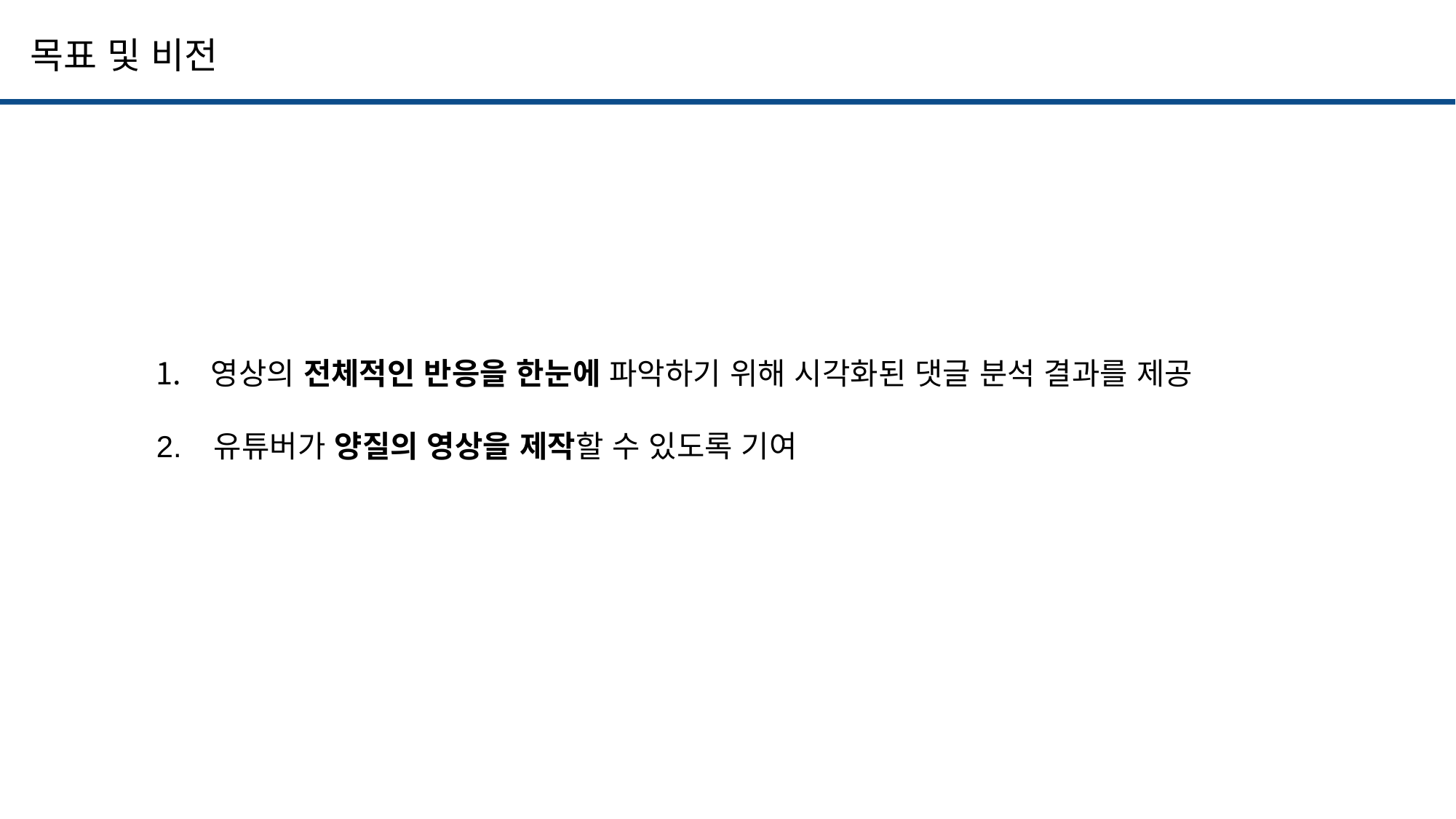

목표 및 비전
“ 해당 슬라이드의 핵심 내용을 적어주세요 ”

영상의 전체적인 반응을 한눈에 파악하기 위해 시각화된 댓글 분석 결과를 제공

2.   유튜버가 양질의 영상을 제작할 수 있도록 기여